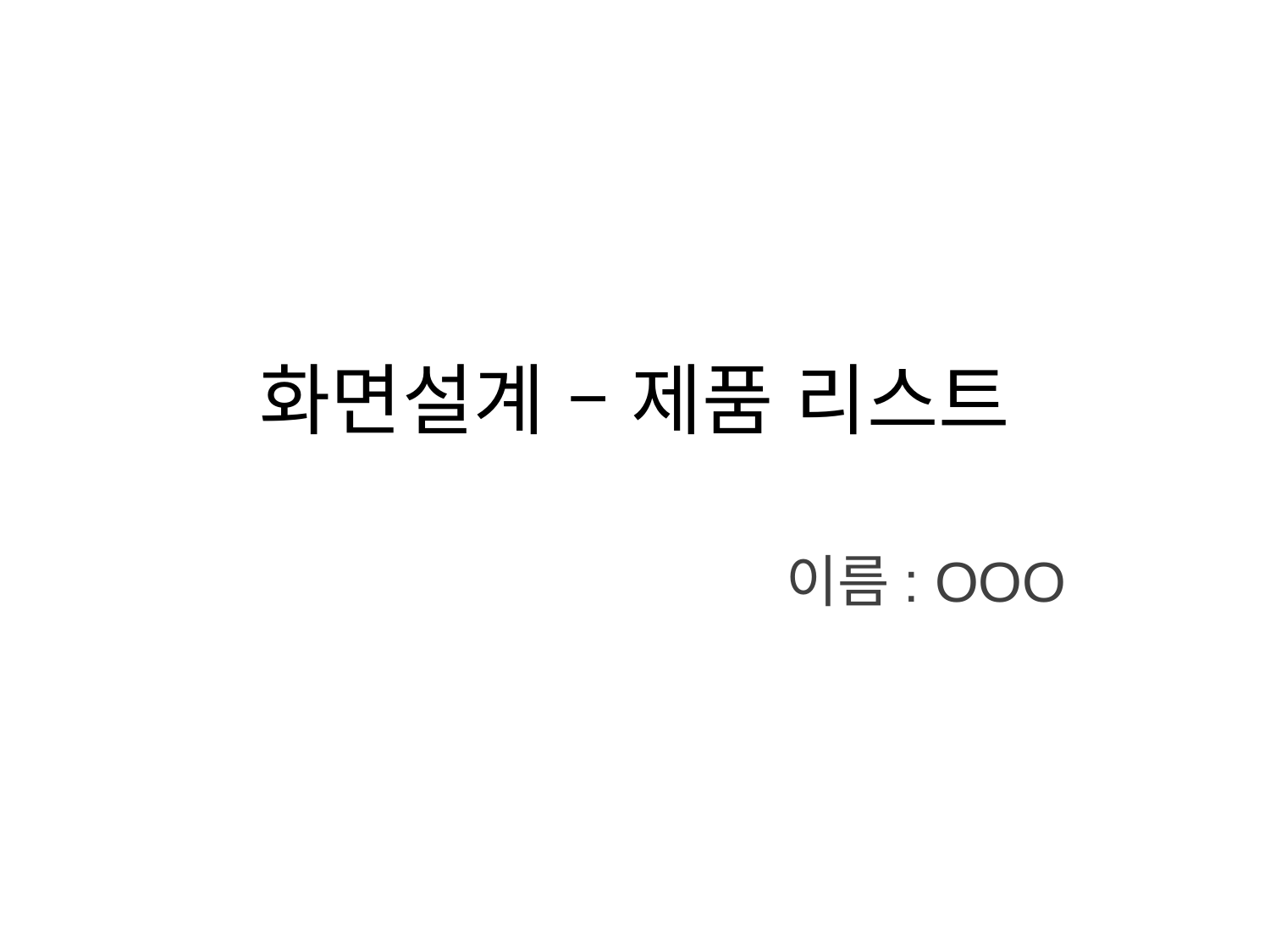

# 화면설계 – 제품 리스트
이름: OOO